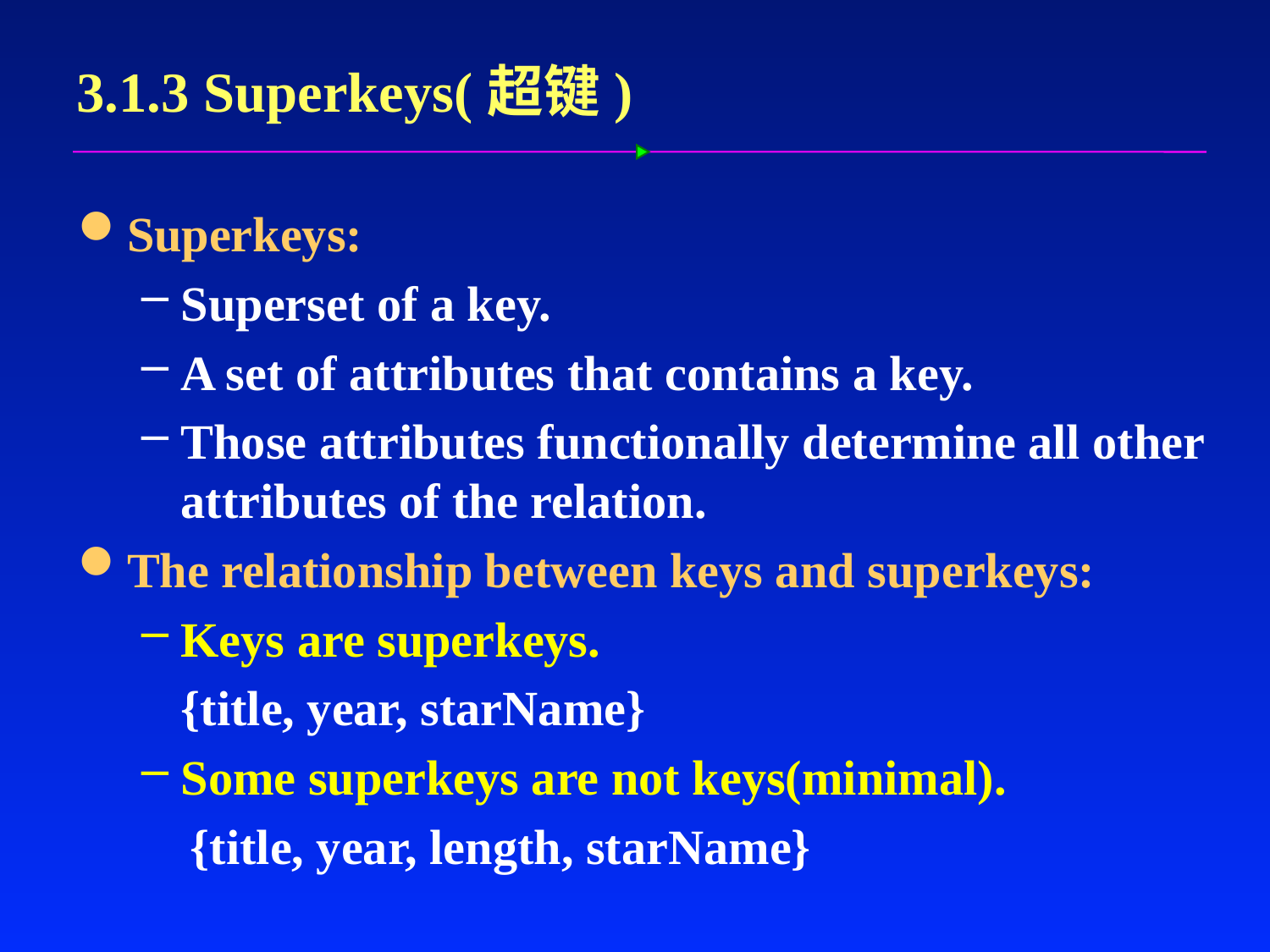

# 3.1.3 Superkeys(超键)

Superkeys:
Superset of a key.
A set of attributes that contains a key.
Those attributes functionally determine all other attributes of the relation.
The relationship between keys and superkeys:
Keys are superkeys.
	{title, year, starName}
Some superkeys are not keys(minimal).
    {title, year, length, starName}